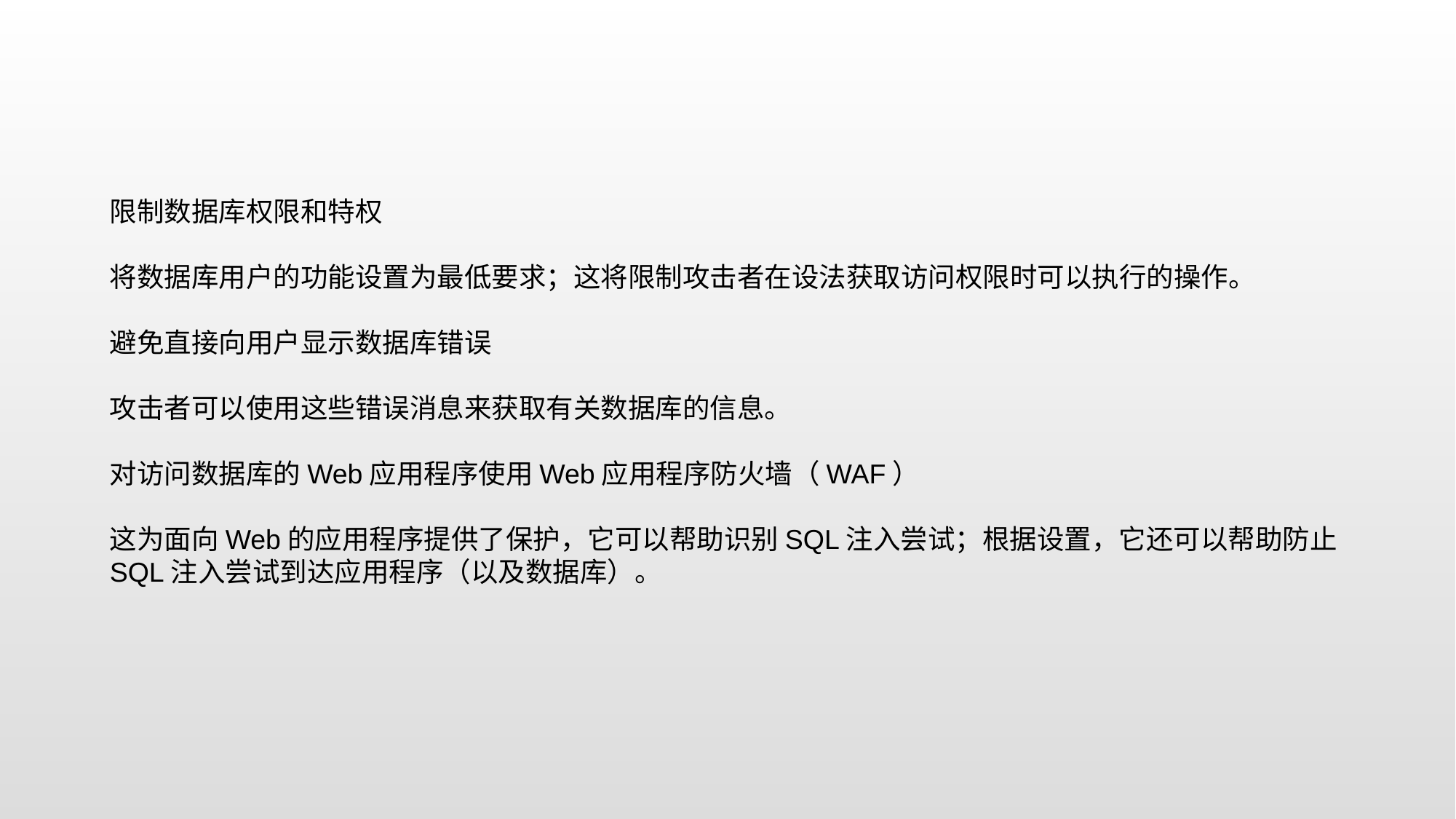

限制数据库权限和特权

将数据库用户的功能设置为最低要求；这将限制攻击者在设法获取访问权限时可以执行的操作。

避免直接向用户显示数据库错误

攻击者可以使用这些错误消息来获取有关数据库的信息。

对访问数据库的Web应用程序使用Web应用程序防火墙（WAF）

这为面向Web的应用程序提供了保护，它可以帮助识别SQL注入尝试；根据设置，它还可以帮助防止SQL注入尝试到达应用程序（以及数据库）。